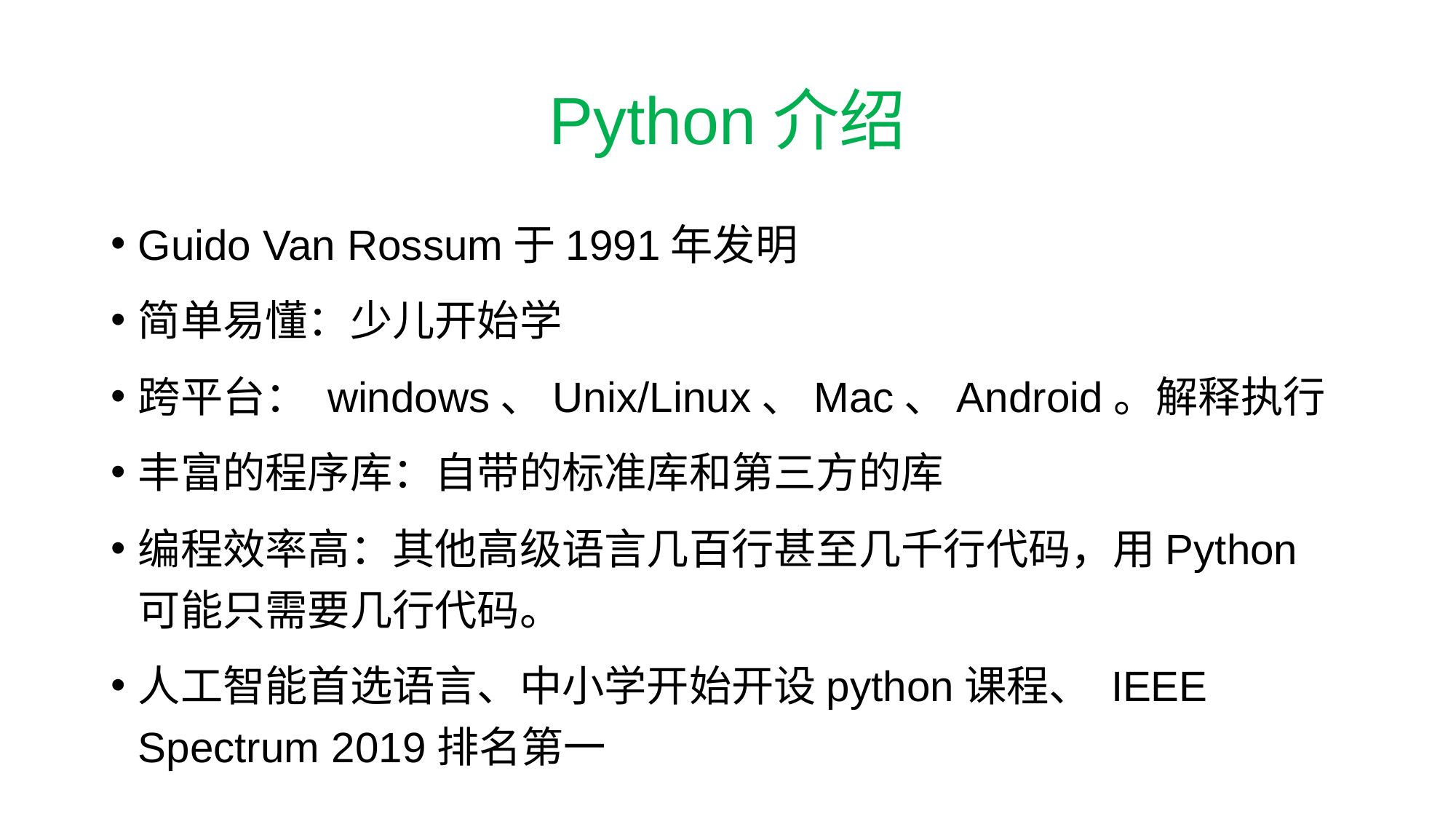

# Python介绍
Guido Van Rossum于1991年发明
简单易懂：少儿开始学
跨平台： windows、Unix/Linux、Mac、Android。解释执行
丰富的程序库：自带的标准库和第三方的库
编程效率高：其他高级语言几百行甚至几千行代码，用Python可能只需要几行代码。
人工智能首选语言、中小学开始开设python课程、 IEEE Spectrum 2019排名第一